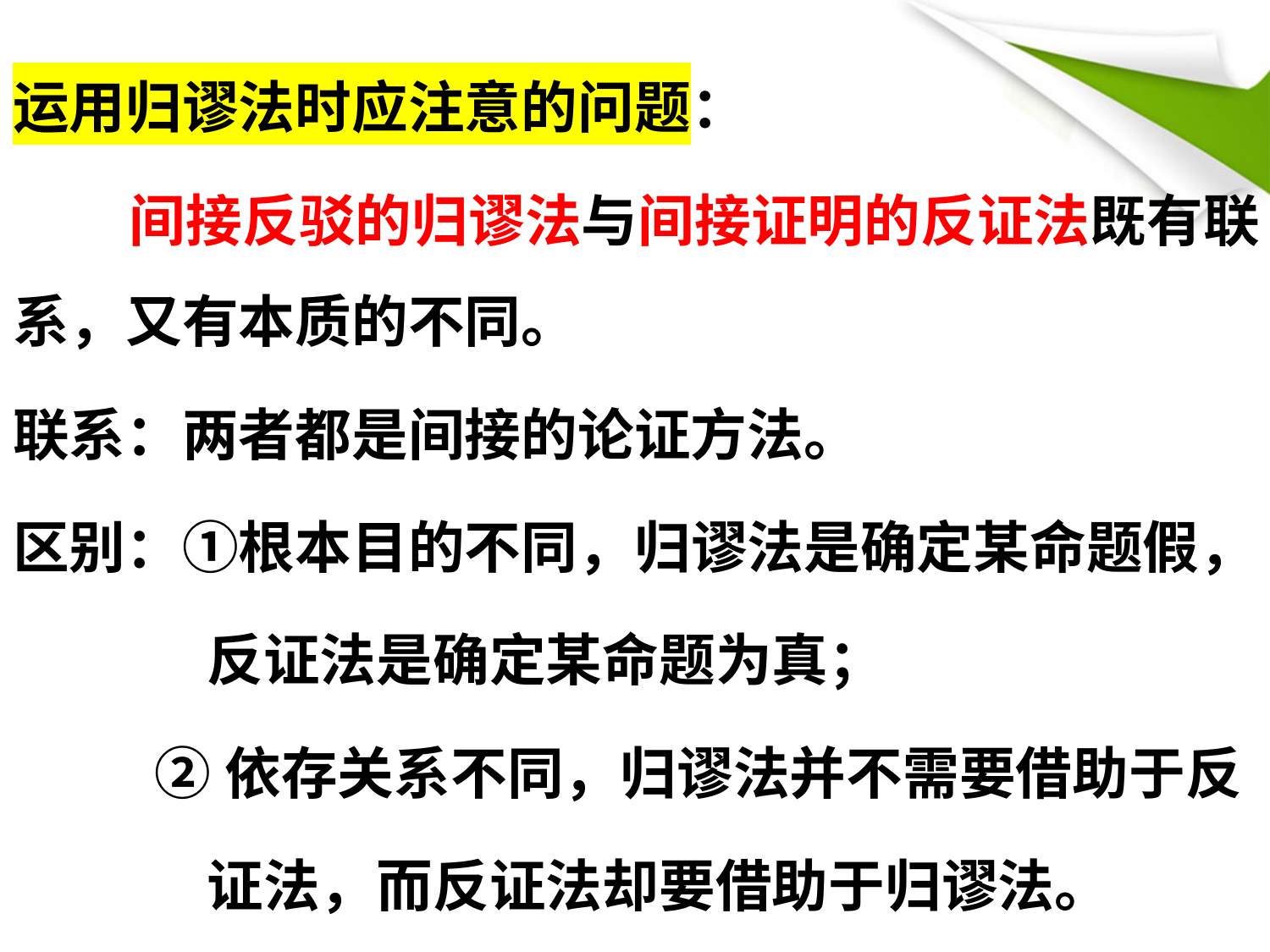

运用归谬法时应注意的问题：
        间接反驳的归谬法与间接证明的反证法既有联系，又有本质的不同。
联系：两者都是间接的论证方法。
区别：①根本目的不同，归谬法是确定某命题假，
              反证法是确定某命题为真；
           ②依存关系不同，归谬法并不需要借助于反
              证法，而反证法却要借助于归谬法。